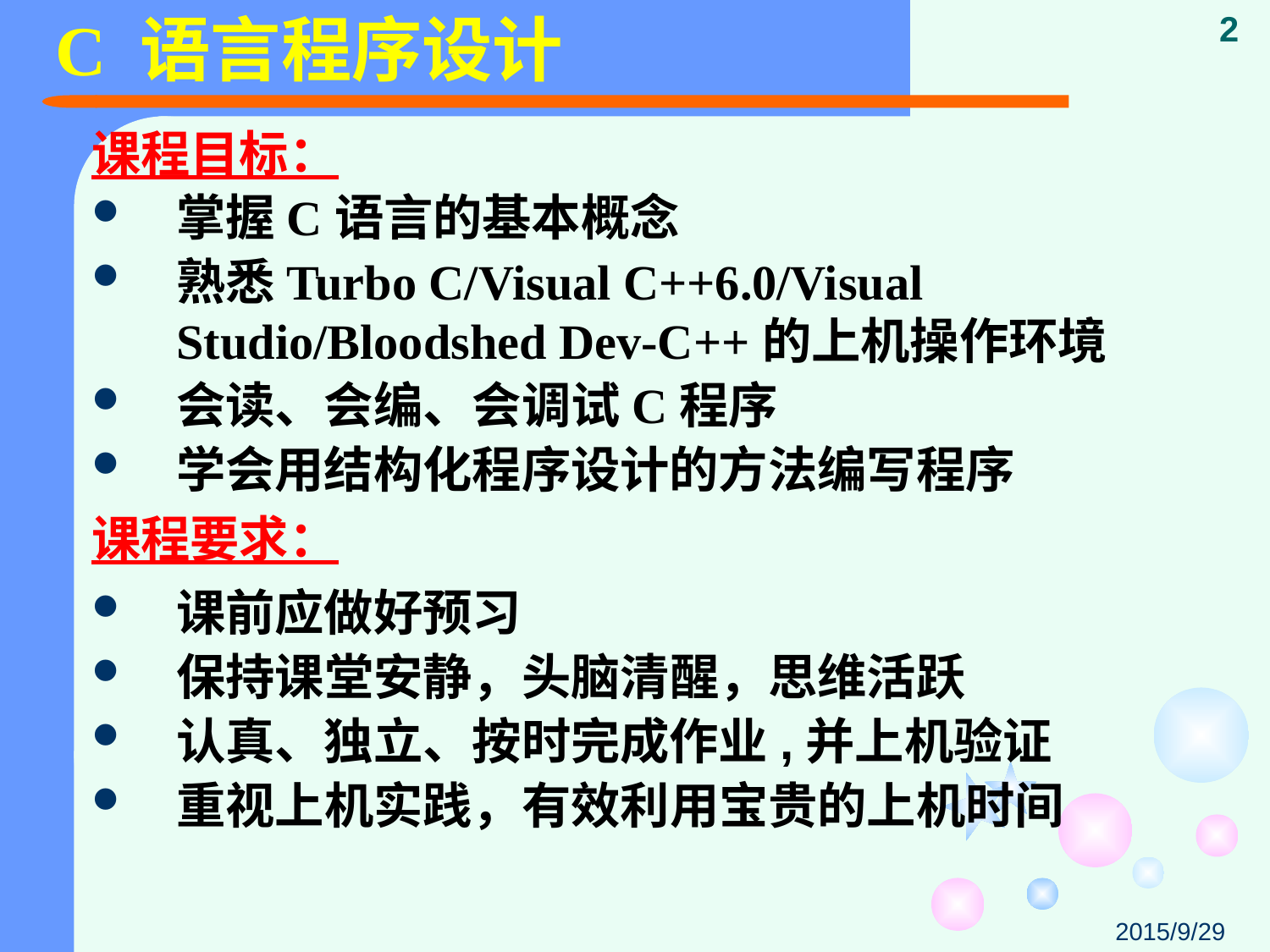

# C 语言程序设计
2
课程目标：
掌握C语言的基本概念
熟悉Turbo C/Visual C++6.0/Visual Studio/Bloodshed Dev-C++的上机操作环境
会读、会编、会调试C程序
学会用结构化程序设计的方法编写程序
课程要求：
课前应做好预习
保持课堂安静，头脑清醒，思维活跃
认真、独立、按时完成作业,并上机验证
重视上机实践，有效利用宝贵的上机时间
2015/9/29